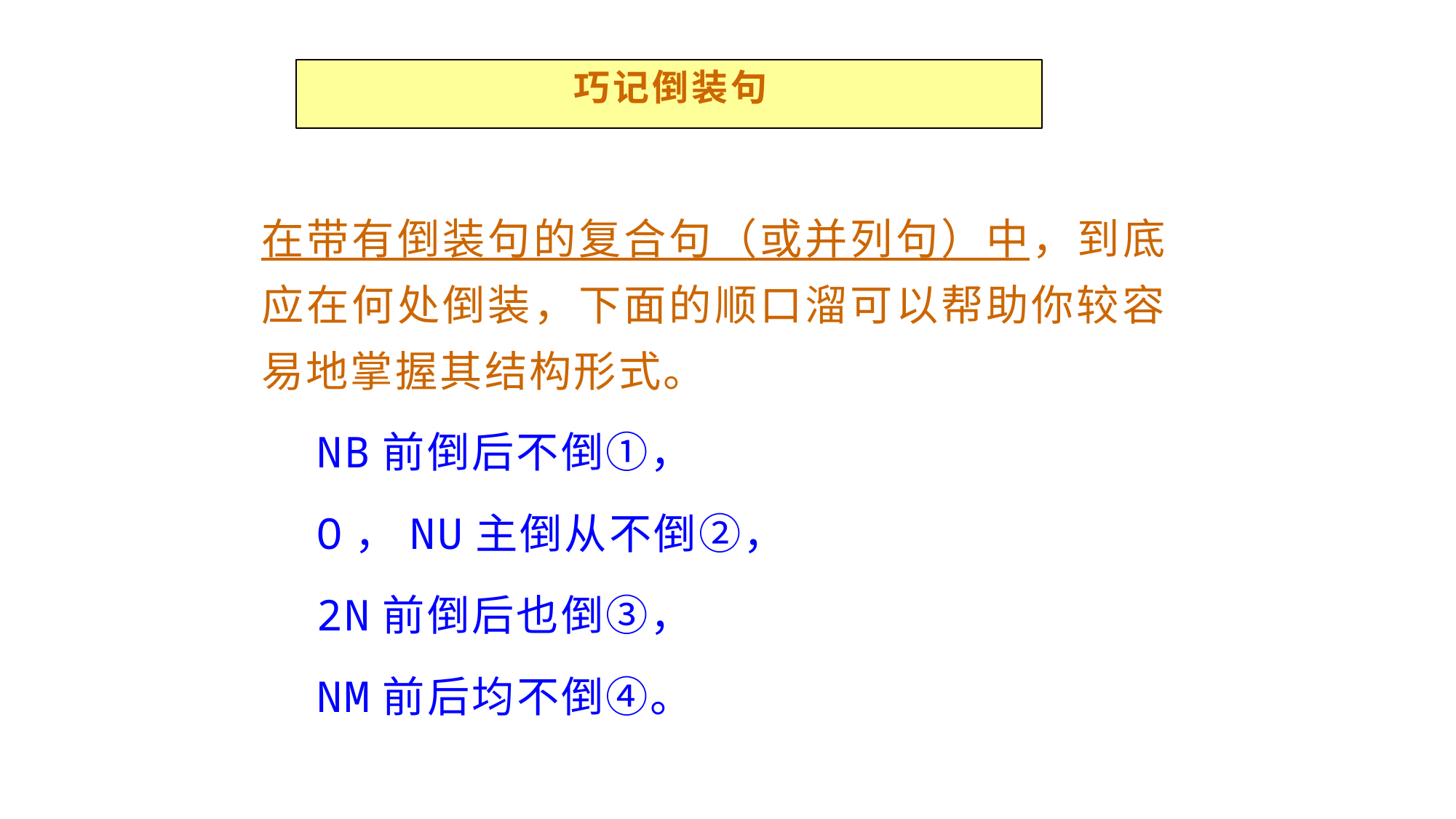

巧记倒装句
在带有倒装句的复合句（或并列句）中，到底应在何处倒装，下面的顺口溜可以帮助你较容易地掌握其结构形式。
  NB前倒后不倒①，
  O，NU主倒从不倒②，
  2N前倒后也倒③，
  NM前后均不倒④。